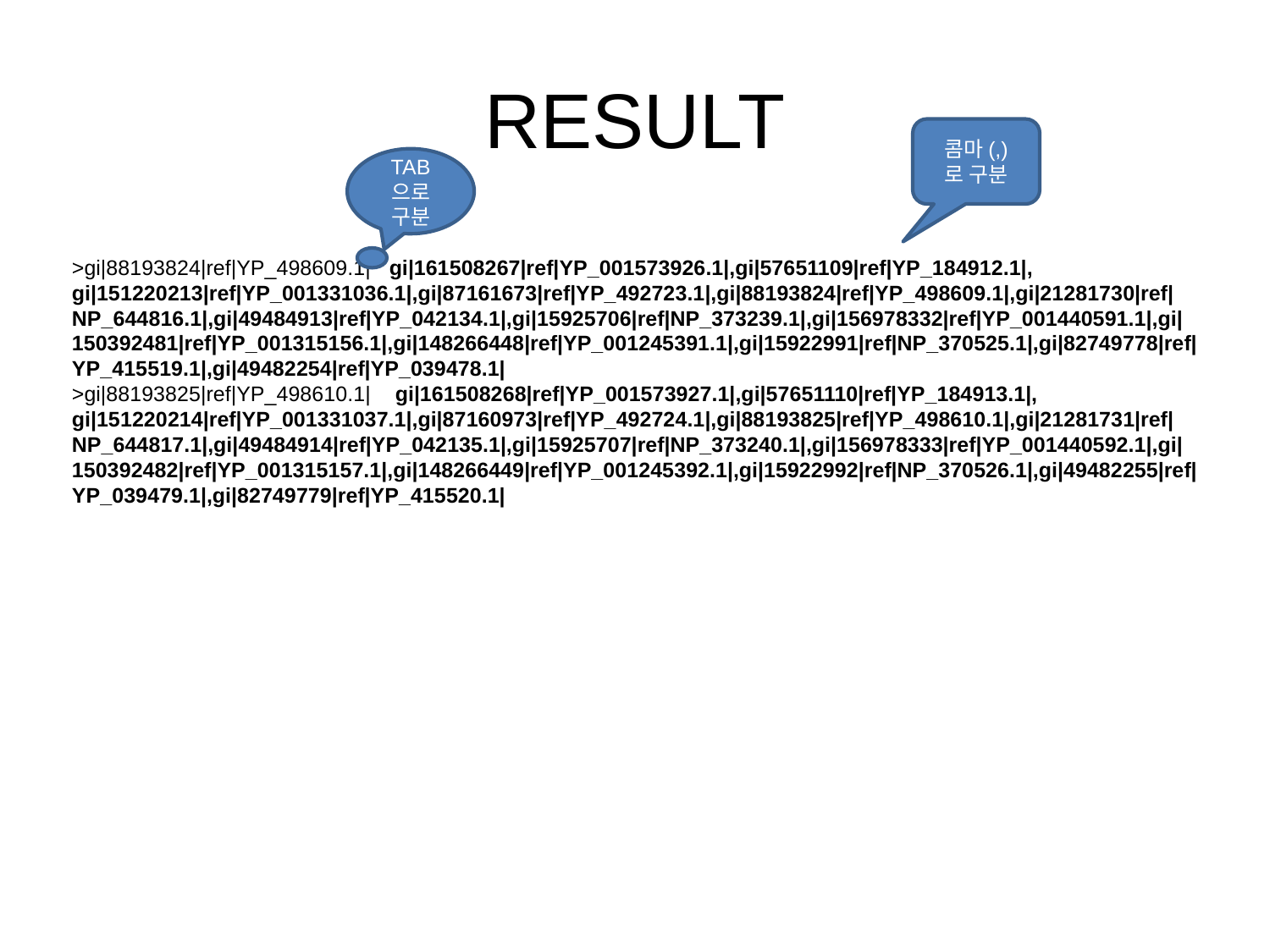

# RESULT
콤마(,) 로 구분
TAB 으로 구분
>gi|88193824|ref|YP_498609.1|   gi|161508267|ref|YP_001573926.1|,gi|57651109|ref|YP_184912.1|,
gi|151220213|ref|YP_001331036.1|,gi|87161673|ref|YP_492723.1|,gi|88193824|ref|YP_498609.1|,gi|21281730|ref|NP_644816.1|,gi|49484913|ref|YP_042134.1|,gi|15925706|ref|NP_373239.1|,gi|156978332|ref|YP_001440591.1|,gi|150392481|ref|YP_001315156.1|,gi|148266448|ref|YP_001245391.1|,gi|15922991|ref|NP_370525.1|,gi|82749778|ref|YP_415519.1|,gi|49482254|ref|YP_039478.1|
>gi|88193825|ref|YP_498610.1|    gi|161508268|ref|YP_001573927.1|,gi|57651110|ref|YP_184913.1|,
gi|151220214|ref|YP_001331037.1|,gi|87160973|ref|YP_492724.1|,gi|88193825|ref|YP_498610.1|,gi|21281731|ref|NP_644817.1|,gi|49484914|ref|YP_042135.1|,gi|15925707|ref|NP_373240.1|,gi|156978333|ref|YP_001440592.1|,gi|150392482|ref|YP_001315157.1|,gi|148266449|ref|YP_001245392.1|,gi|15922992|ref|NP_370526.1|,gi|49482255|ref|YP_039479.1|,gi|82749779|ref|YP_415520.1|